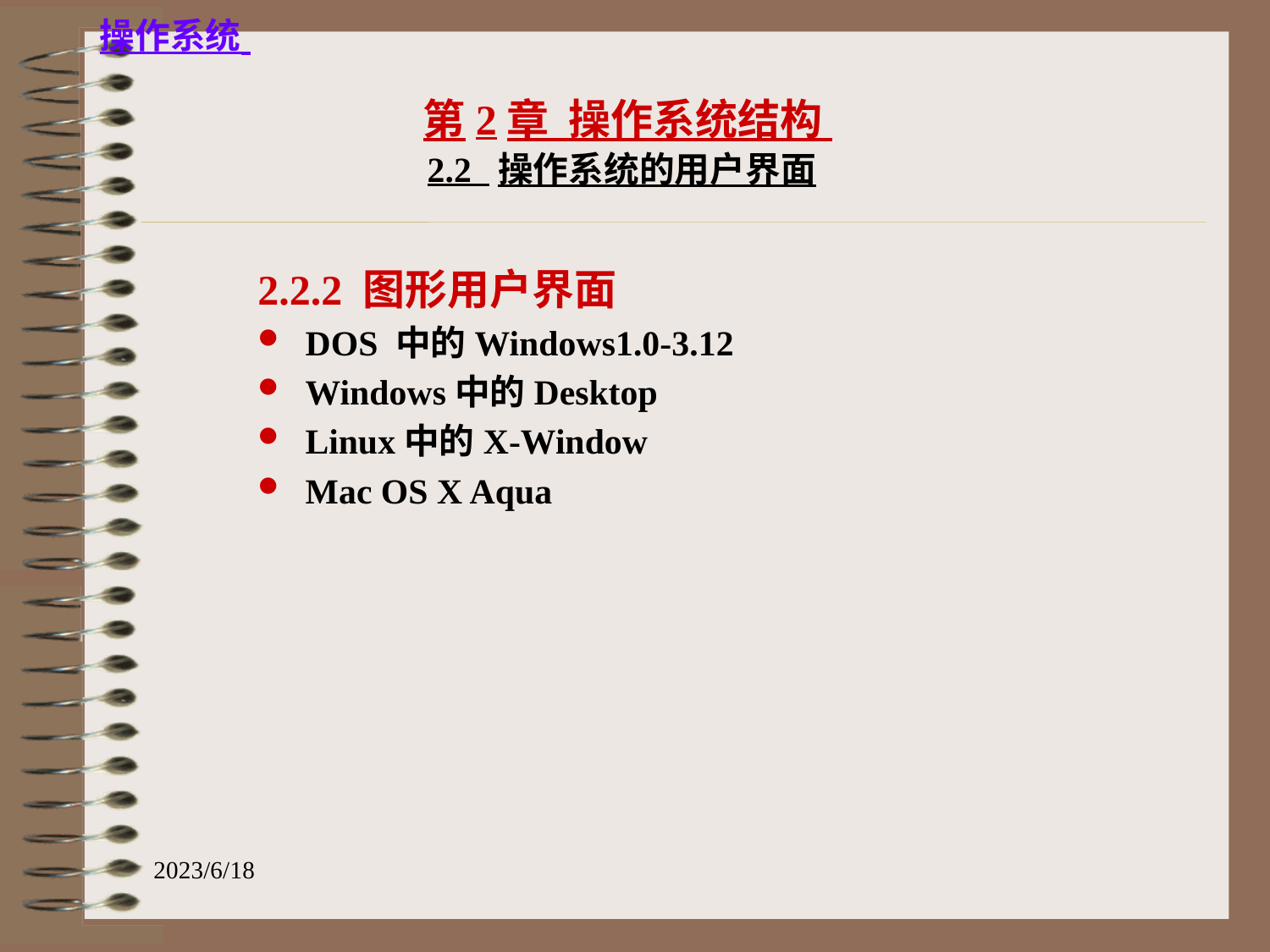

# 2.2  操作系统的用户界面
2.2.2 图形用户界面
DOS 中的Windows1.0-3.12
Windows中的Desktop
Linux中的X-Window
Mac OS X Aqua

2023/6/18